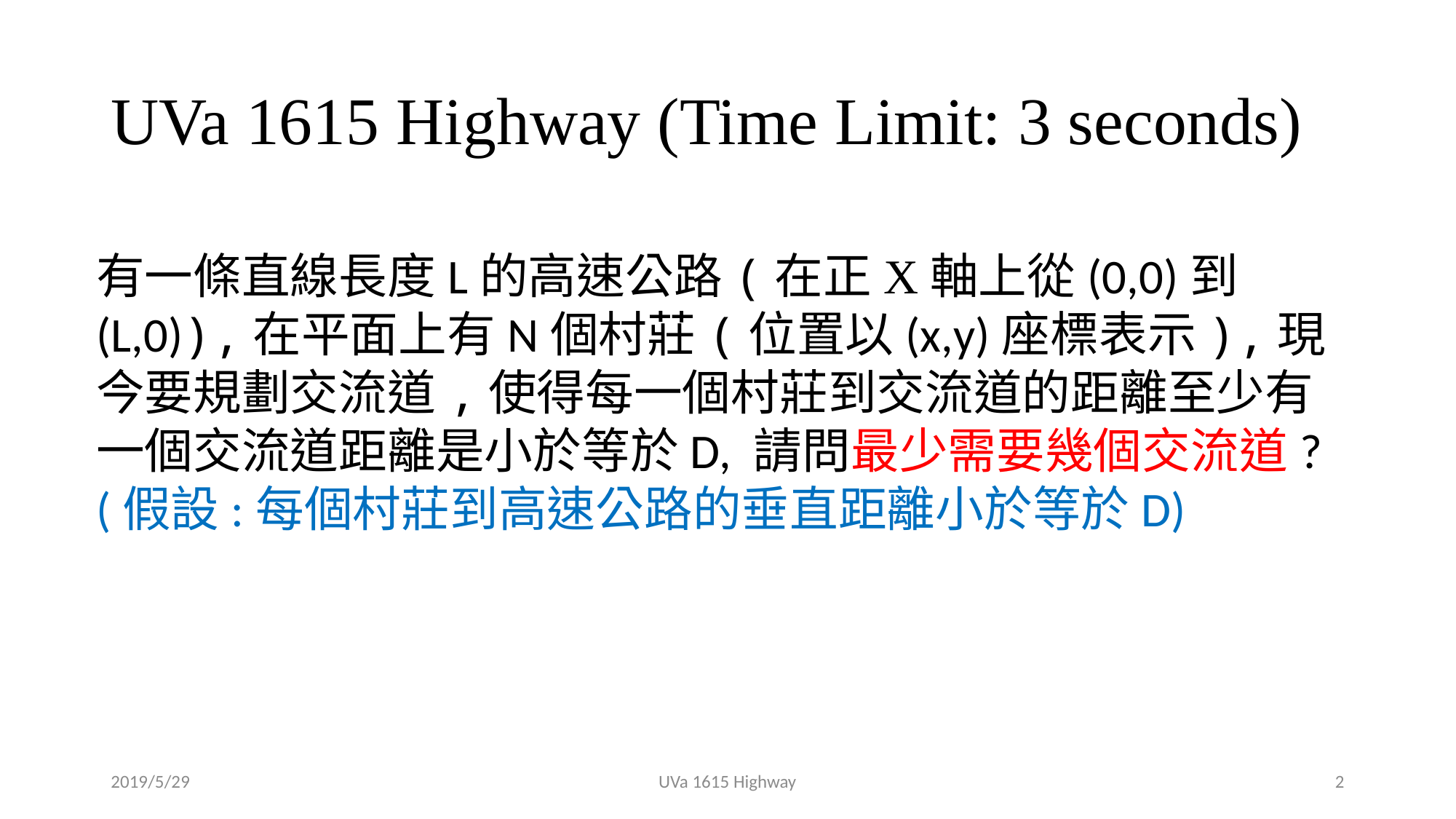

# UVa 1615 Highway (Time Limit: 3 seconds)
有一條直線長度L的高速公路(在正X軸上從(0,0)到(L,0)),在平面上有N個村莊(位置以(x,y)座標表示),現今要規劃交流道,使得每一個村莊到交流道的距離至少有一個交流道距離是小於等於D, 請問最少需要幾個交流道? (假設:每個村莊到高速公路的垂直距離小於等於D)
2019/5/29
UVa 1615 Highway
2